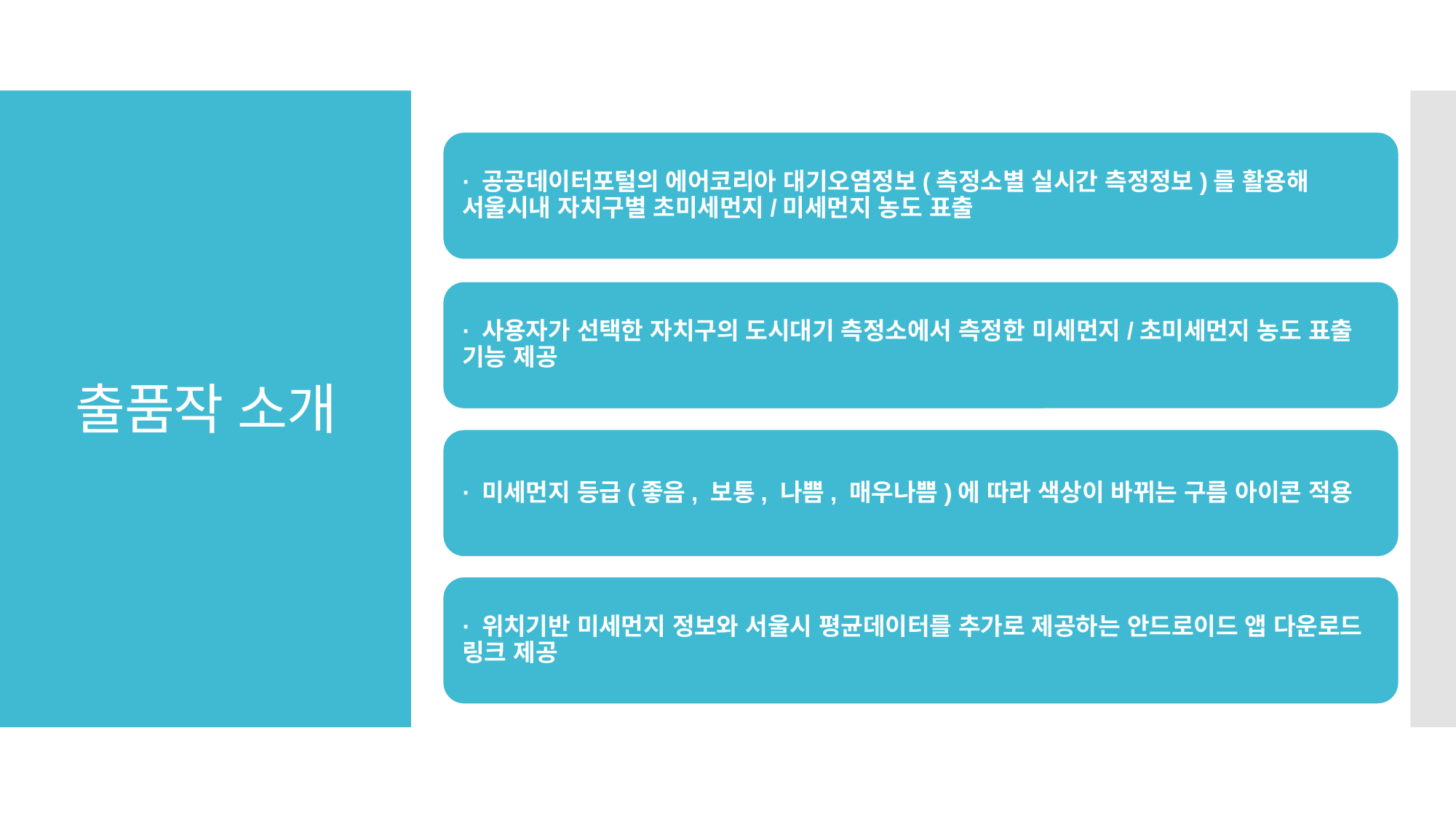

∙ 공공데이터포털의 에어코리아 대기오염정보(측정소별 실시간 측정정보)를 활용해 서울시내 자치구별 초미세먼지/미세먼지 농도 표출
∙ 사용자가 선택한 자치구의 도시대기 측정소에서 측정한 미세먼지/초미세먼지 농도 표출 기능 제공
∙ 미세먼지 등급(좋음, 보통, 나쁨, 매우나쁨)에 따라 색상이 바뀌는 구름 아이콘 적용
∙ 위치기반 미세먼지 정보와 서울시 평균데이터를 추가로 제공하는 안드로이드 앱 다운로드 링크 제공

출품작 소개